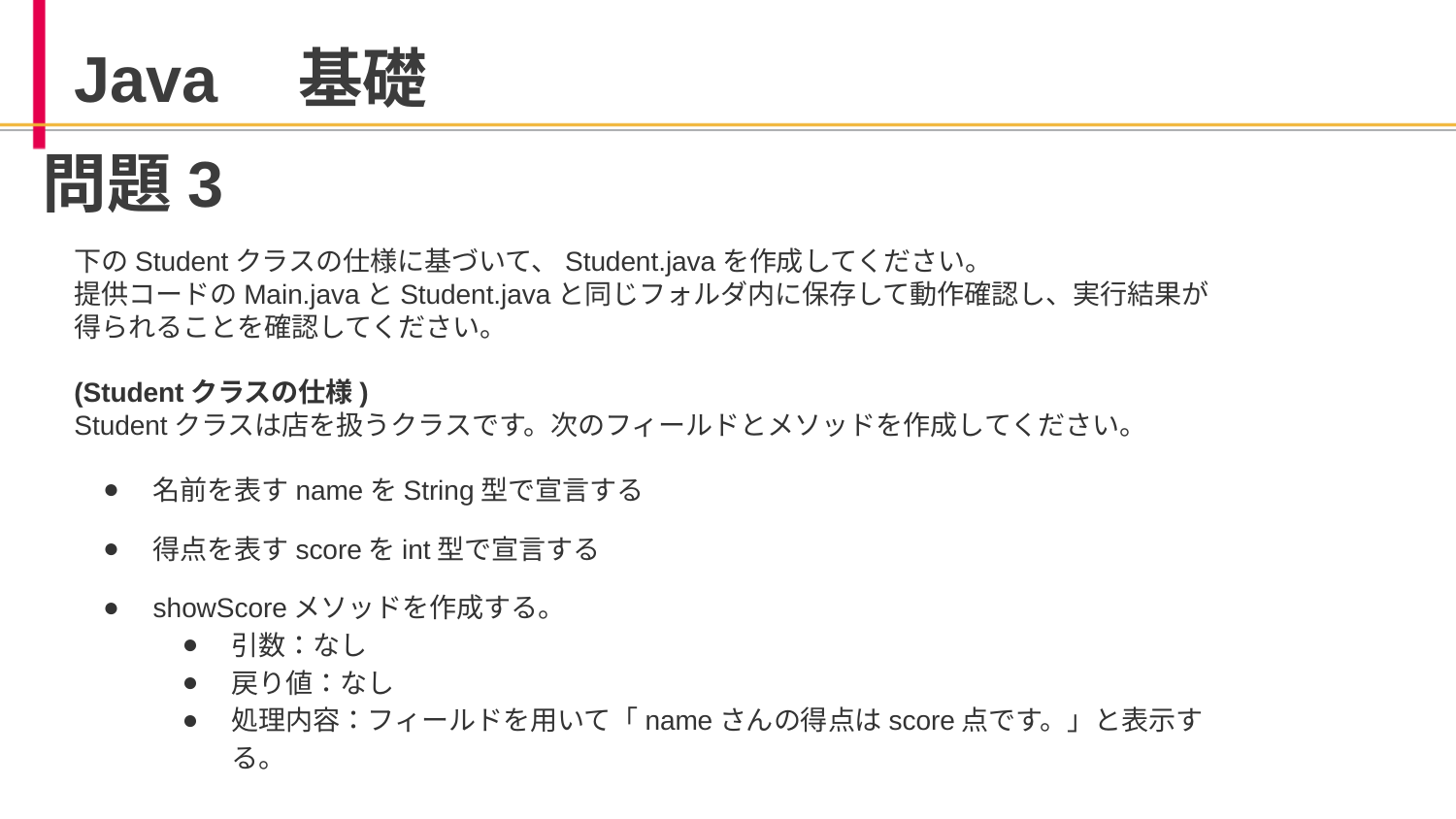

Java　基礎
# 問題3

下のStudentクラスの仕様に基づいて、Student.javaを作成してください。
提供コードのMain.javaとStudent.javaと同じフォルダ内に保存して動作確認し、実行結果が得られることを確認してください。

(Studentクラスの仕様)
Studentクラスは店を扱うクラスです。次のフィールドとメソッドを作成してください。
名前を表すnameをString型で宣言する
得点を表すscoreをint型で宣言する
showScoreメソッドを作成する。
引数：なし
戻り値：なし
処理内容：フィールドを用いて「nameさんの得点はscore点です。」と表示する。